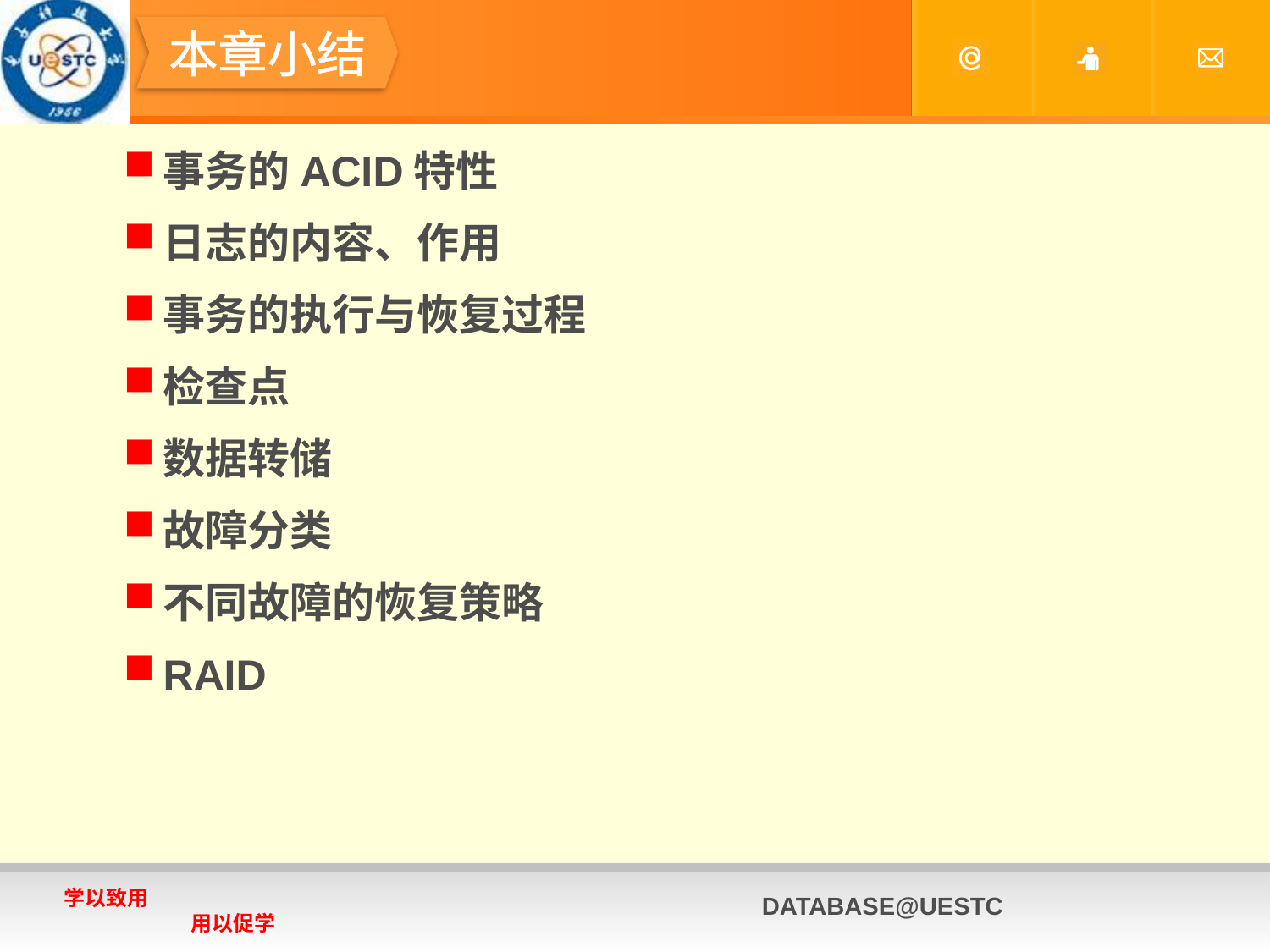

#
本章小结
事务的ACID特性
日志的内容、作用
事务的执行与恢复过程
检查点
数据转储
故障分类
不同故障的恢复策略
RAID